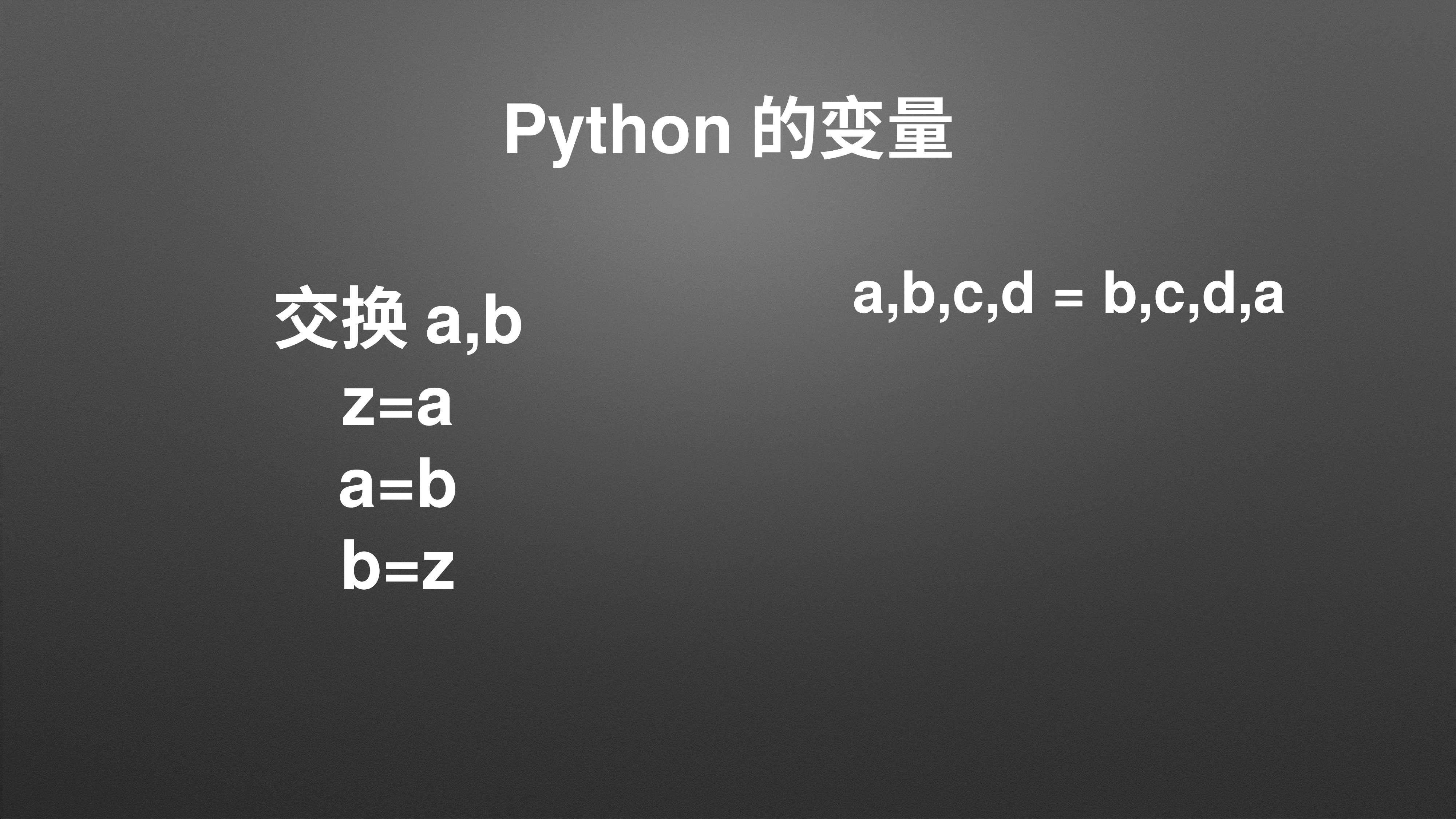

# Python的变量
a,b,c,d = b,c,d,a
交换a,b
z=a
a=b
b=z